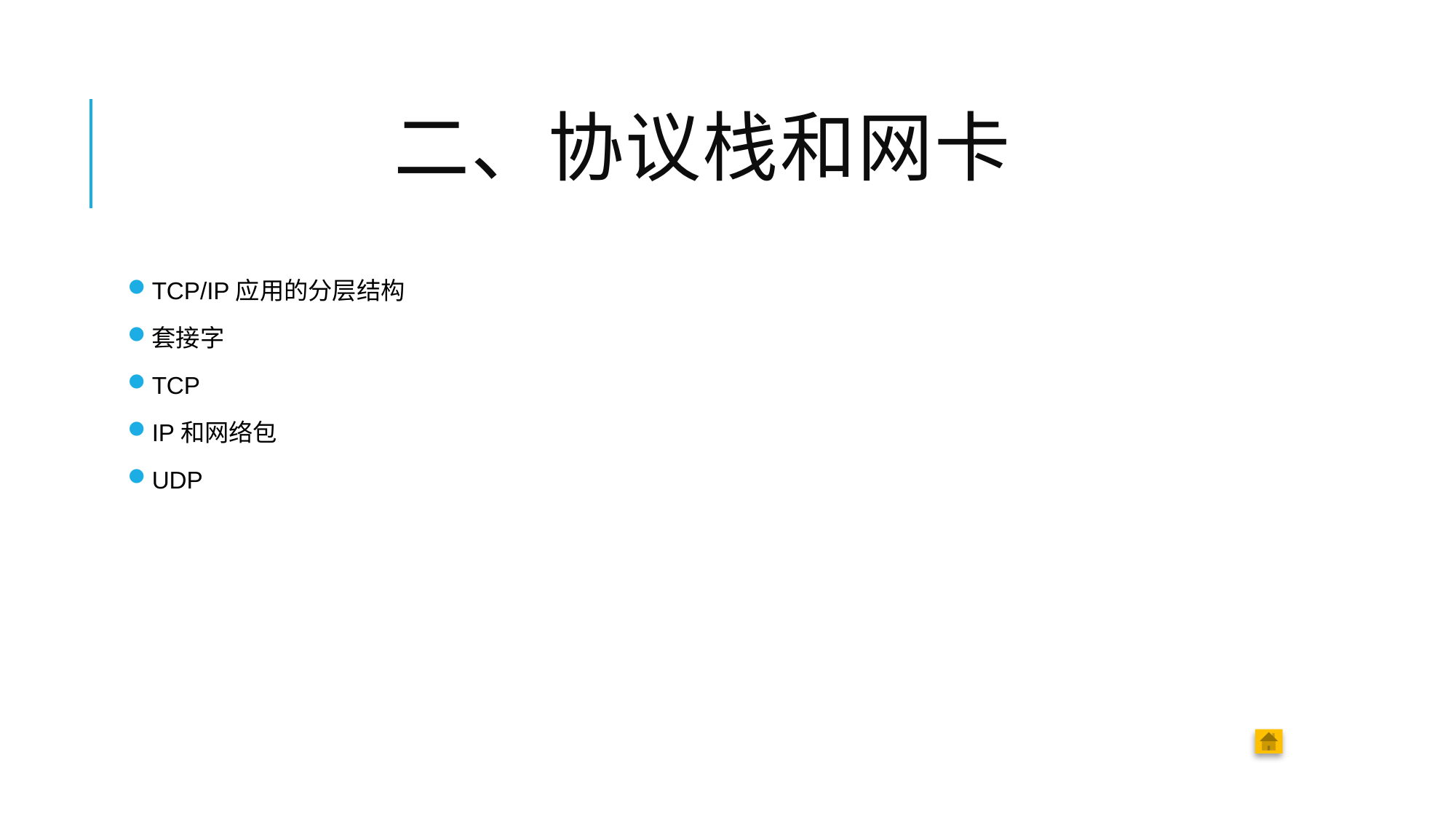

# 二、协议栈和网卡
TCP/IP应用的分层结构
套接字
TCP
IP和网络包
UDP